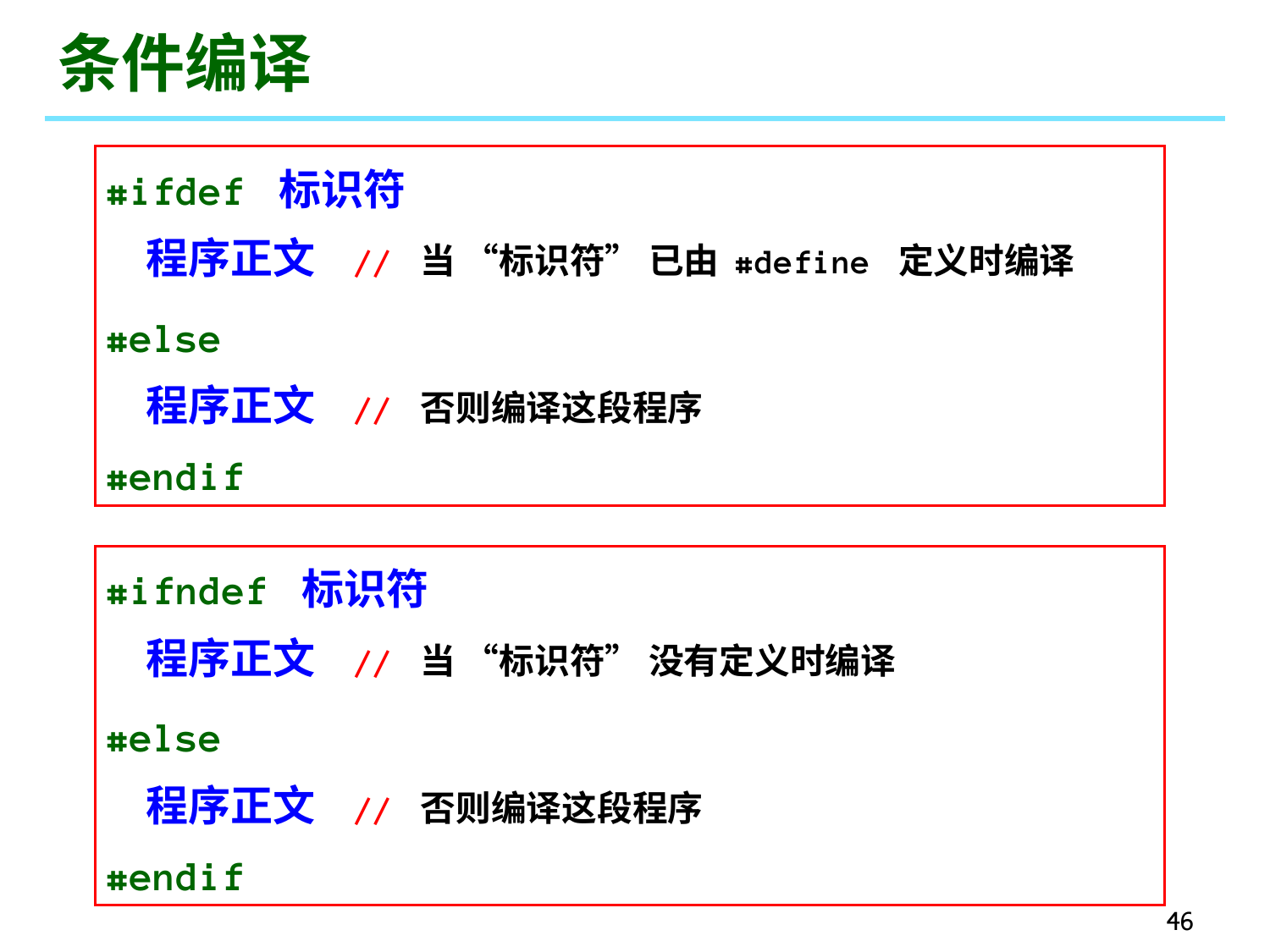

# 条件编译
#ifdef 标识符
   程序正文   // 当 “标识符” 已由 #define 定义时编译
#else
   程序正文   // 否则编译这段程序
#endif
#ifndef 标识符
   程序正文   // 当 “标识符” 没有定义时编译
#else
   程序正文   // 否则编译这段程序
#endif
46